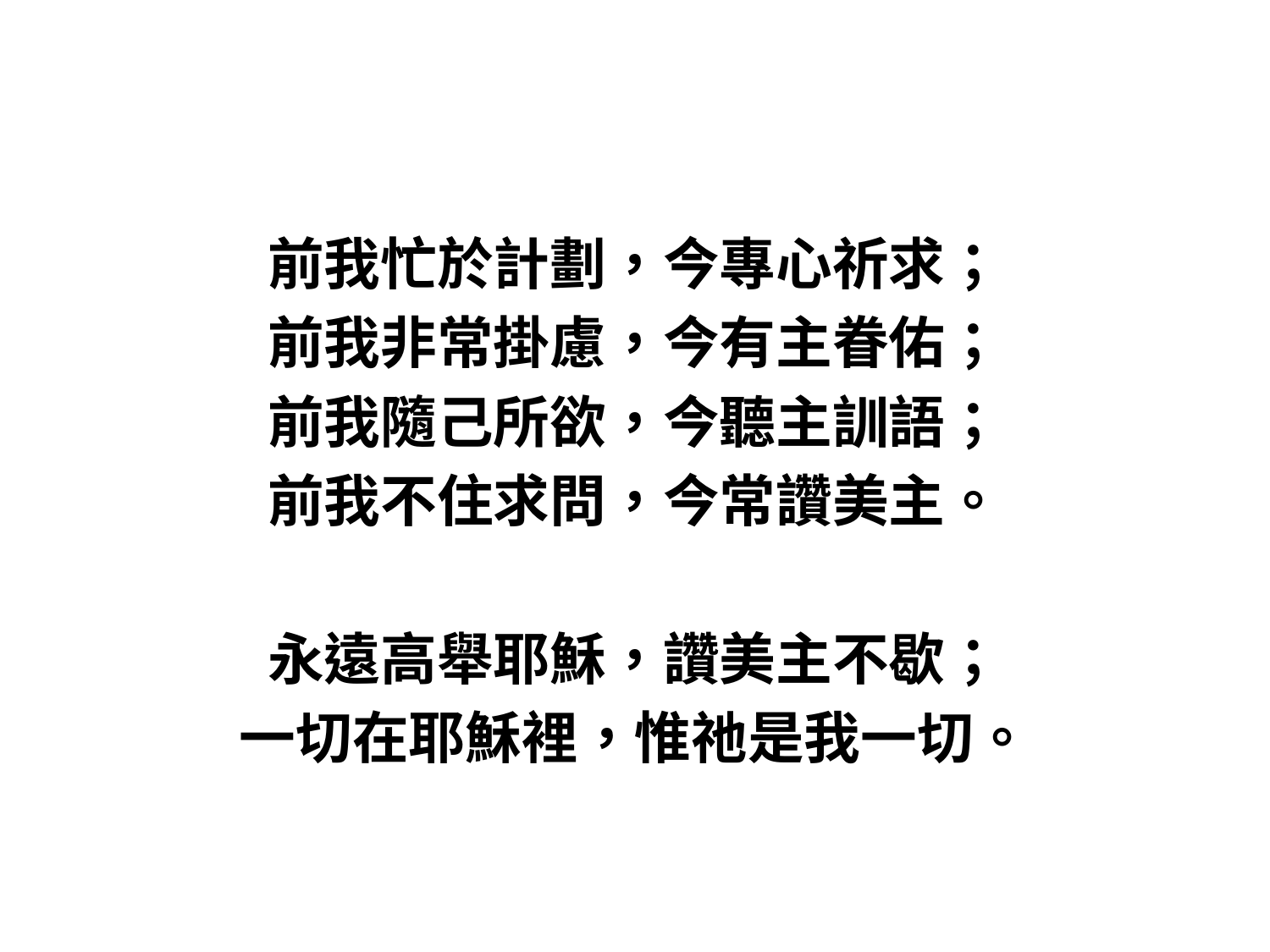

#
前我忙於計劃，今專心祈求；
前我非常掛慮，今有主眷佑；
前我隨己所欲，今聽主訓語；
前我不住求問，今常讚美主。

永遠高舉耶穌，讚美主不歇；
一切在耶穌裡，惟祂是我一切。